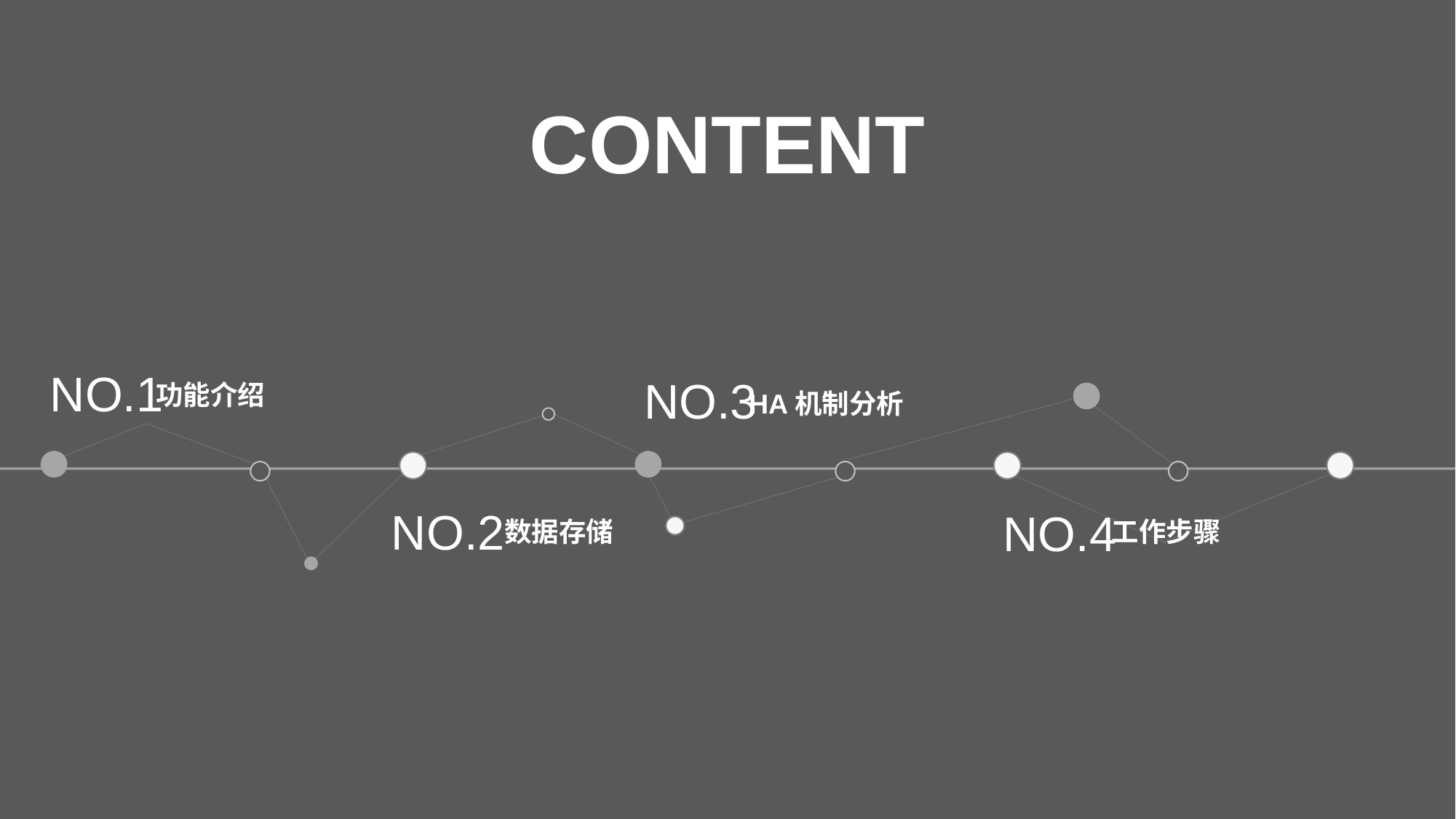

CONTENT
NO.1
NO.3
功能介绍
HA机制分析

NO.2
NO.4
数据存储
工作步骤